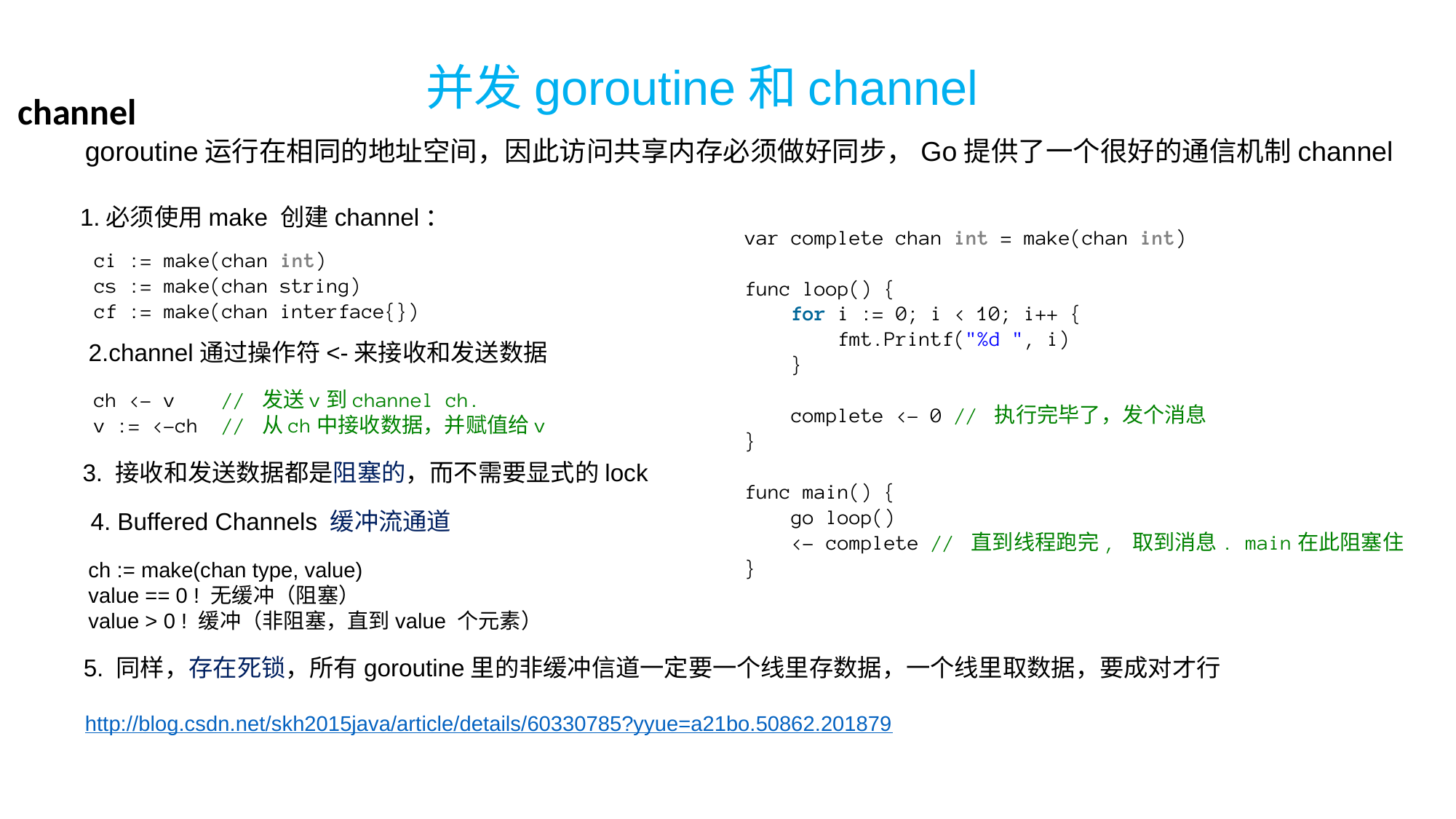

并发goroutine和channel
channel
goroutine运行在相同的地址空间，因此访问共享内存必须做好同步，Go提供了一个很好的通信机制channel
1.必须使用make 创建channel：
var complete chan int = make(chan int)

func loop() {
    for i := 0; i < 10; i++ {
        fmt.Printf("%d ", i)
    }

    complete <- 0 // 执行完毕了，发个消息
}

func main() {
    go loop()
    <- complete // 直到线程跑完, 取到消息. main在此阻塞住
}
ci := make(chan int)
cs := make(chan string)
cf := make(chan interface{})
2.channel通过操作符<-来接收和发送数据
ch <- v    // 发送v到channel ch.
v := <-ch  // 从ch中接收数据，并赋值给v
3. 接收和发送数据都是阻塞的，而不需要显式的lock
4. Buffered Channels 缓冲流通道
ch := make(chan type, value)
value == 0 ! 无缓冲（阻塞）
value > 0 ! 缓冲（非阻塞，直到value 个元素）
5. 同样，存在死锁，所有goroutine里的非缓冲信道一定要一个线里存数据，一个线里取数据，要成对才行
http://blog.csdn.net/skh2015java/article/details/60330785?yyue=a21bo.50862.201879